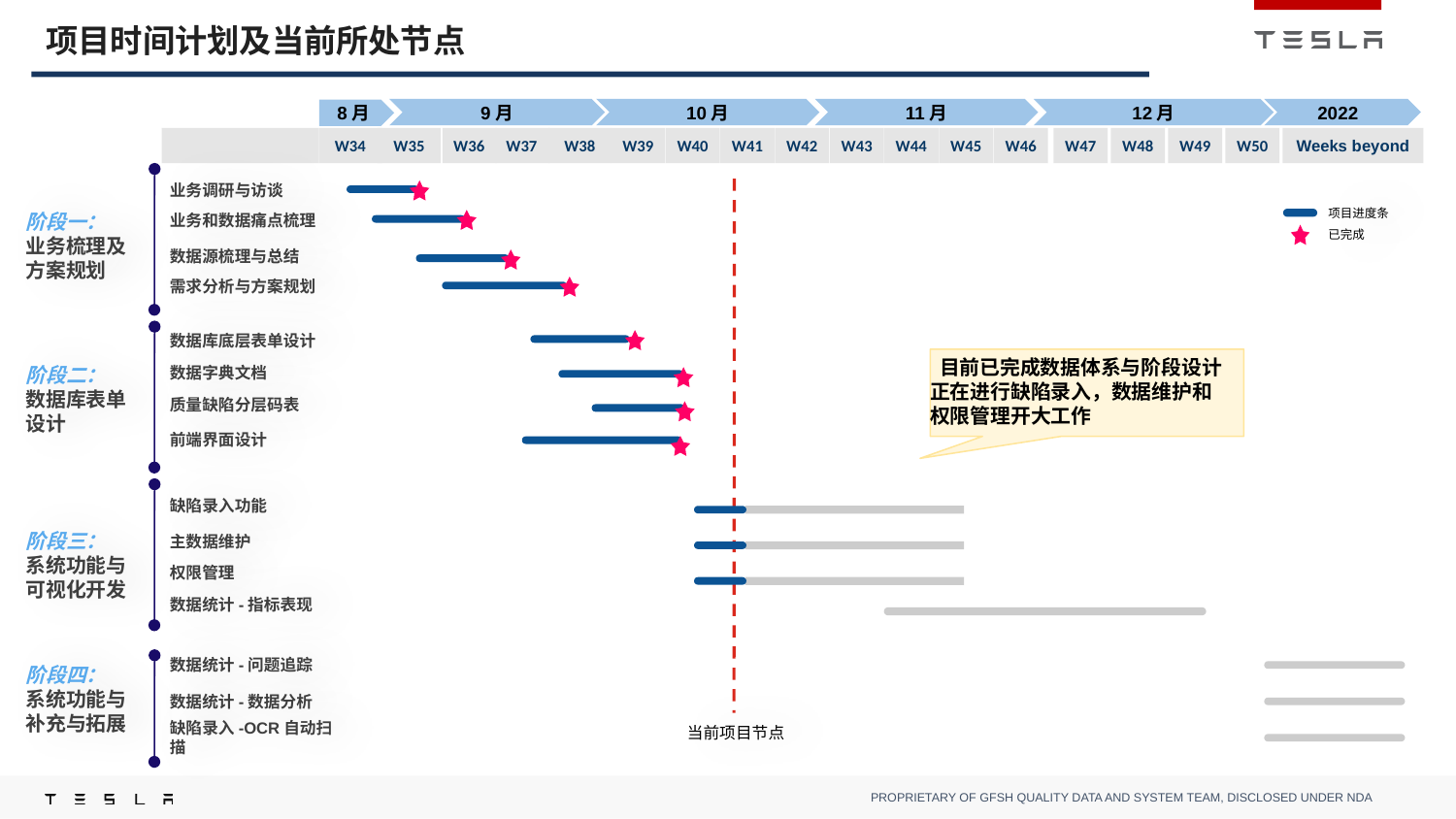

项目时间计划及当前所处节点
9月
10月
11月
12月
     2022
8月
Weeks beyond
W47
W50
W34
W36
W37
W38
W35
W39
W40
W41
W42
W43
W44
W45
W46
W48
W49

阶段一：
业务梳理及
方案规划
业务调研与访谈

业务和数据痛点梳理
项目进度条

已完成

数据源梳理与总结

需求分析与方案规划

数据库底层表单设计
阶段二：
数据库表单
设计

 目前已完成数据体系与阶段设计正在进行缺陷录入，数据维护和权限管理开大工作
数据字典文档

质量缺陷分层码表

前端界面设计

缺陷录入功能

阶段三：
系统功能与
可视化开发
主数据维护

权限管理

数据统计-指标表现

阶段四：
系统功能与
补充与拓展
数据统计-问题追踪

数据统计-数据分析

缺陷录入-OCR自动扫描
当前项目节点